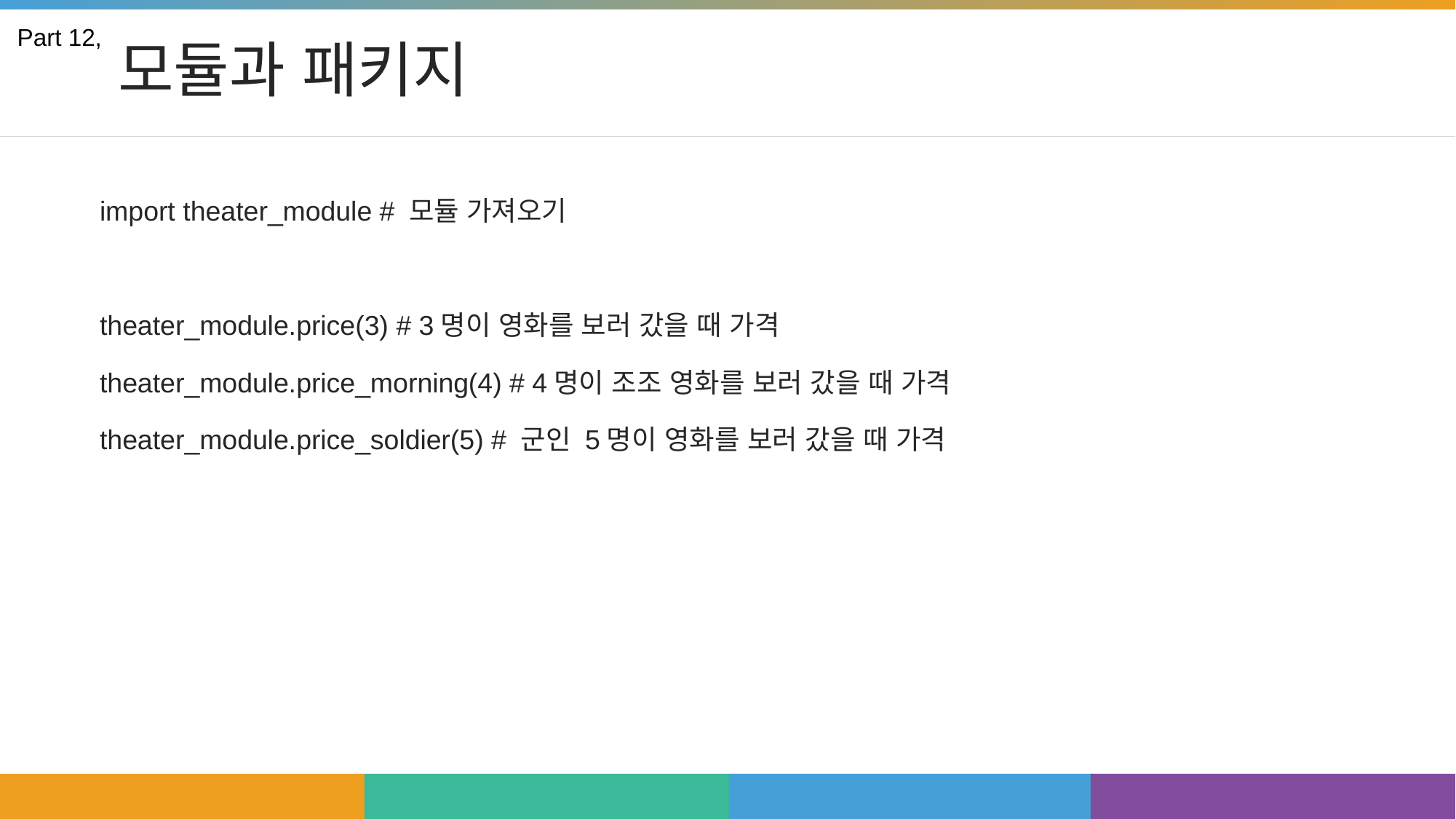

# 모듈과 패키지
Part 12,
import theater_module # 모듈 가져오기

theater_module.price(3) # 3명이 영화를 보러 갔을 때 가격
theater_module.price_morning(4) # 4명이 조조 영화를 보러 갔을 때 가격
theater_module.price_soldier(5) # 군인 5명이 영화를 보러 갔을 때 가격